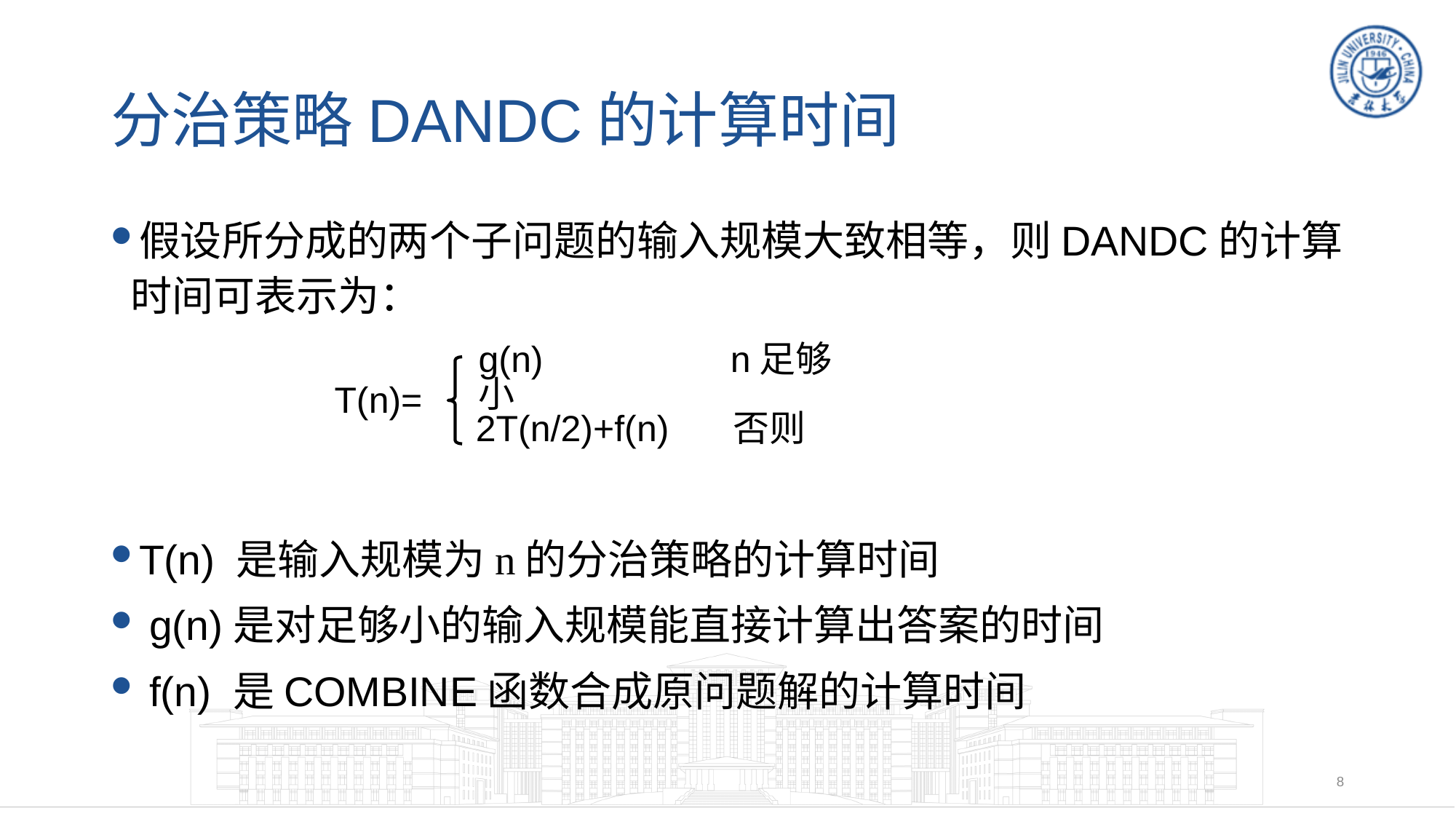

# 分治策略DANDC的计算时间
假设所分成的两个子问题的输入规模大致相等，则DANDC的计算时间可表示为：

T(n) 是输入规模为n的分治策略的计算时间
 g(n)是对足够小的输入规模能直接计算出答案的时间
 f(n) 是COMBINE函数合成原问题解的计算时间

g(n)	              n足够小

T(n)=
2T(n/2)+f(n)	   否则
8